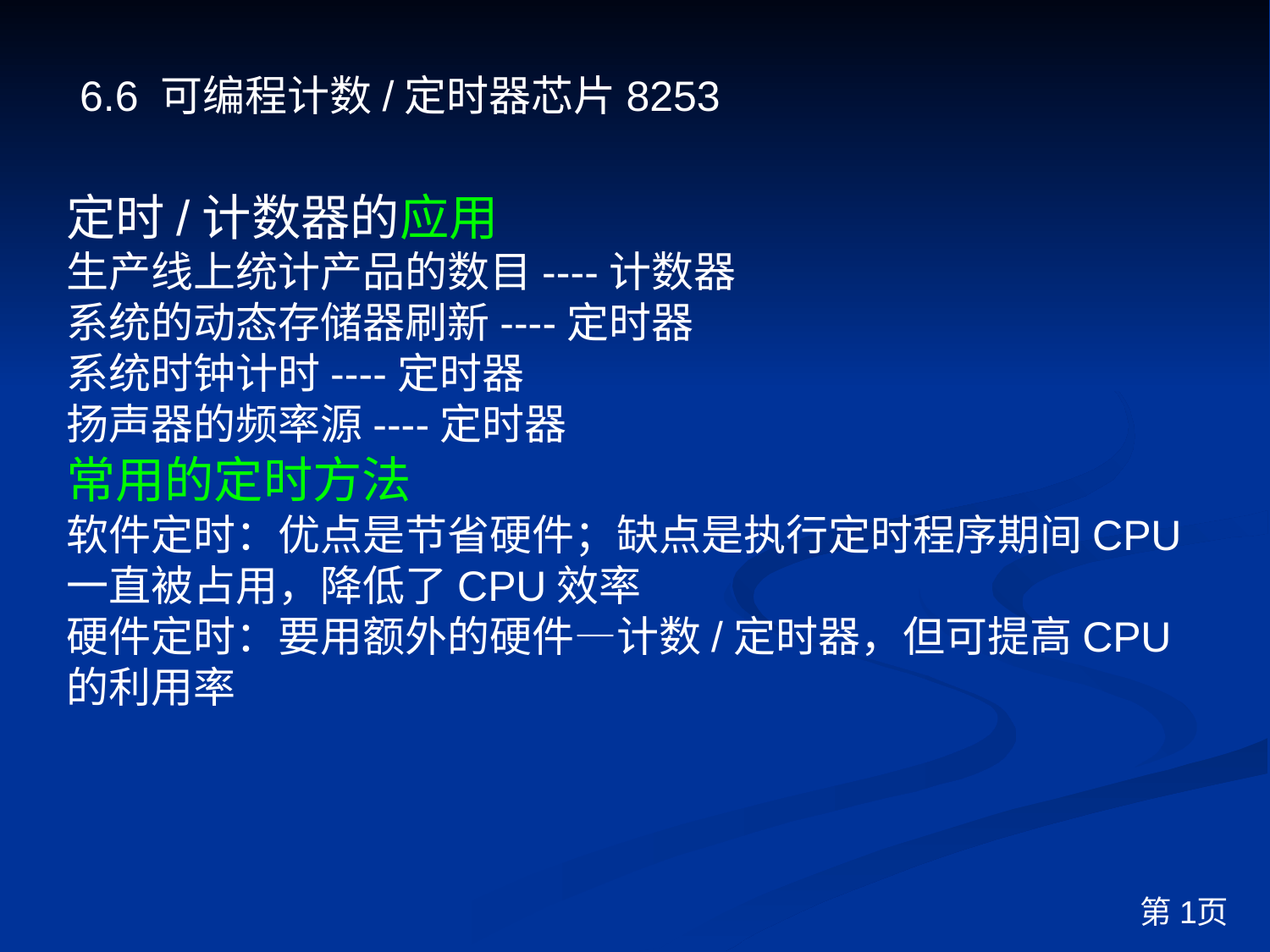

6.6 可编程计数/定时器芯片8253
定时/计数器的应用
生产线上统计产品的数目----计数器
系统的动态存储器刷新----定时器
系统时钟计时----定时器
扬声器的频率源----定时器
常用的定时方法
软件定时：优点是节省硬件；缺点是执行定时程序期间CPU一直被占用，降低了CPU效率
硬件定时：要用额外的硬件—计数/定时器，但可提高CPU的利用率
第1页